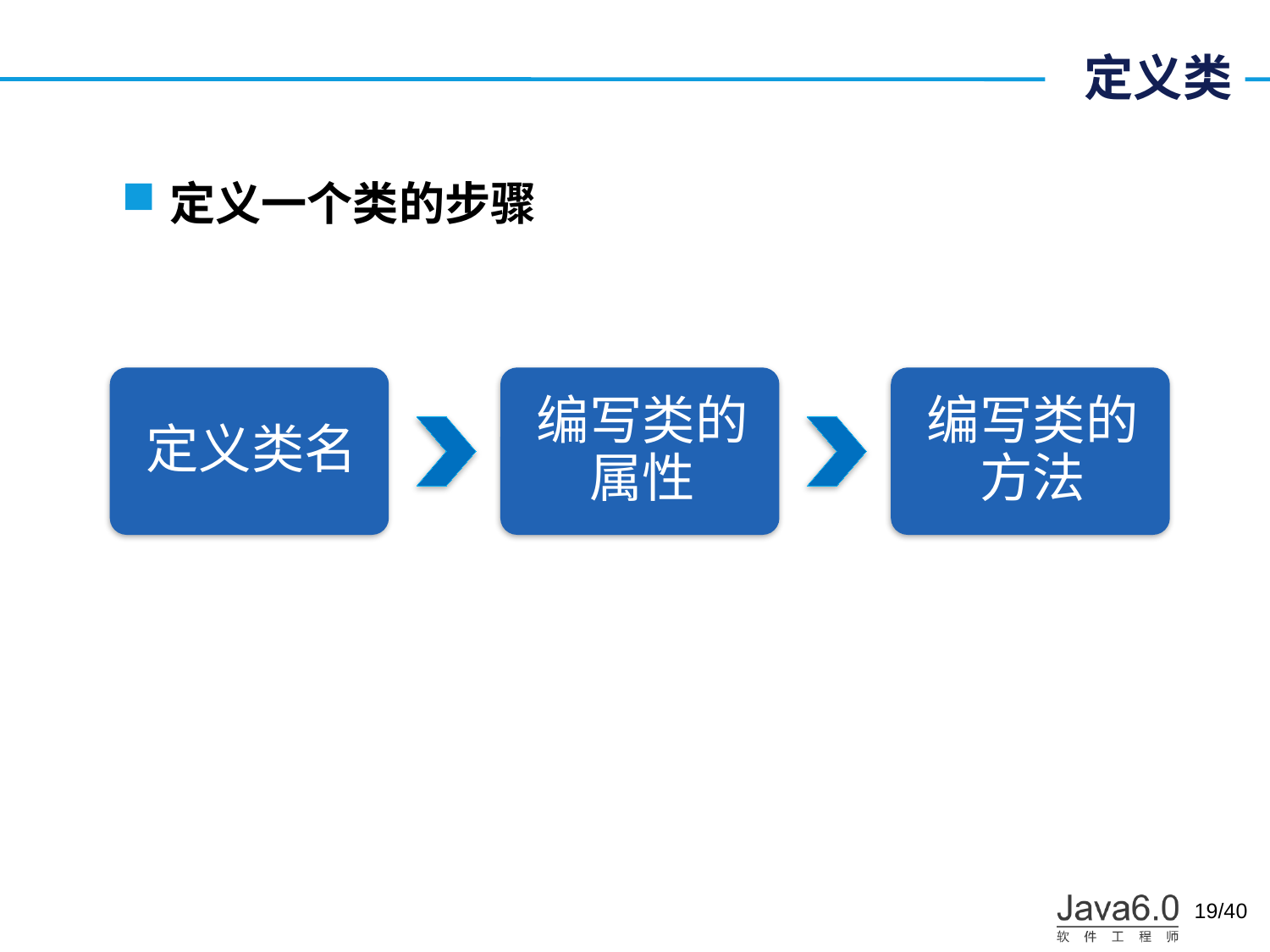

# 定义类
定义一个类的步骤
定义类名

编写类的属性

编写类的方法
19/40